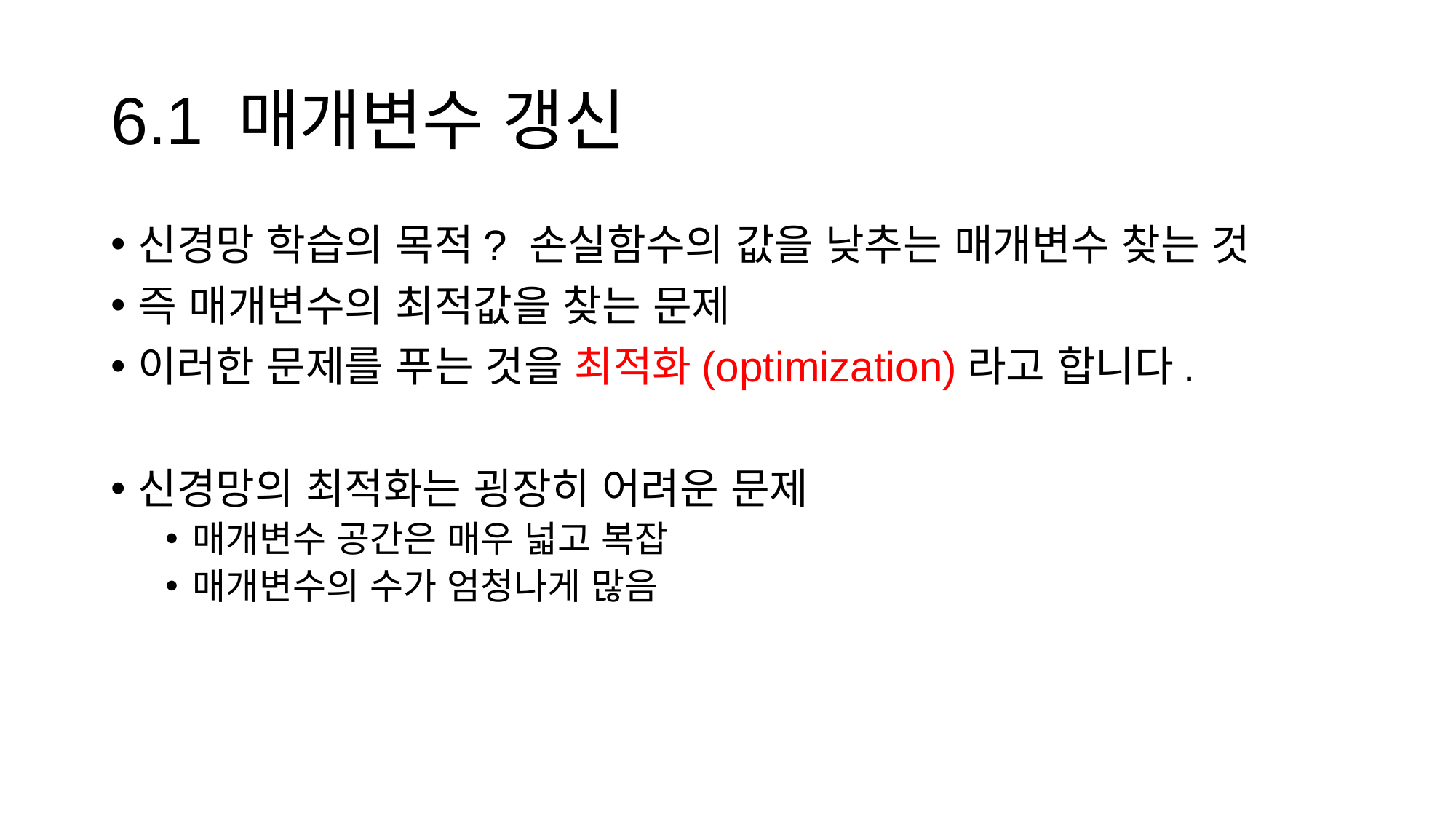

# 6.1 매개변수 갱신
신경망 학습의 목적? 손실함수의 값을 낮추는 매개변수 찾는 것
즉 매개변수의 최적값을 찾는 문제
이러한 문제를 푸는 것을 최적화(optimization)라고 합니다.

신경망의 최적화는 굉장히 어려운 문제
매개변수 공간은 매우 넓고 복잡
매개변수의 수가 엄청나게 많음